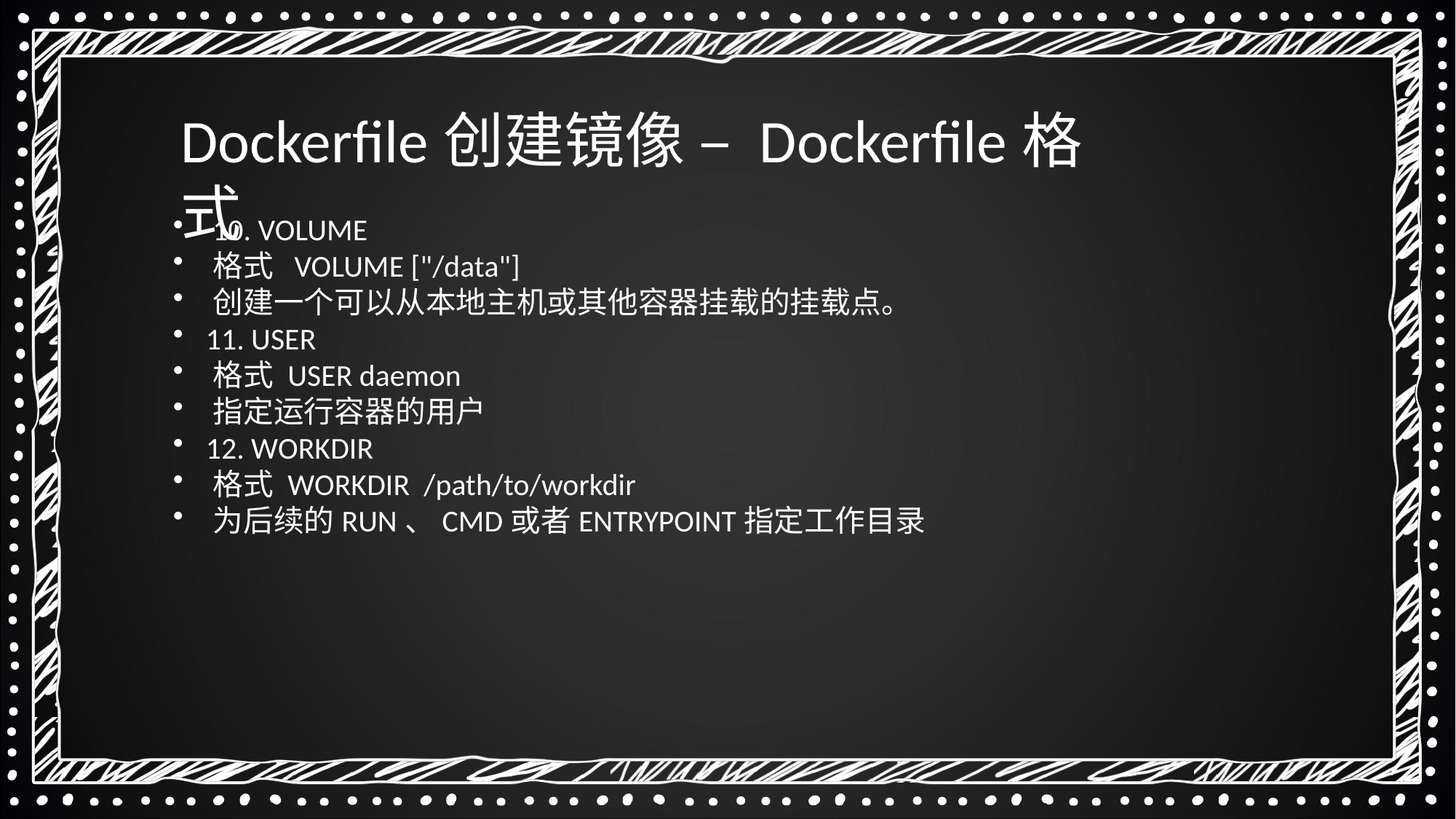

Dockerfile创建镜像 – Dockerfile格式
  10. VOLUME
 格式  VOLUME ["/data"]
 创建一个可以从本地主机或其他容器挂载的挂载点。
 11. USER
 格式 USER daemon
 指定运行容器的用户
 12. WORKDIR
 格式 WORKDIR  /path/to/workdir
 为后续的RUN、CMD或者ENTRYPOINT指定工作目录